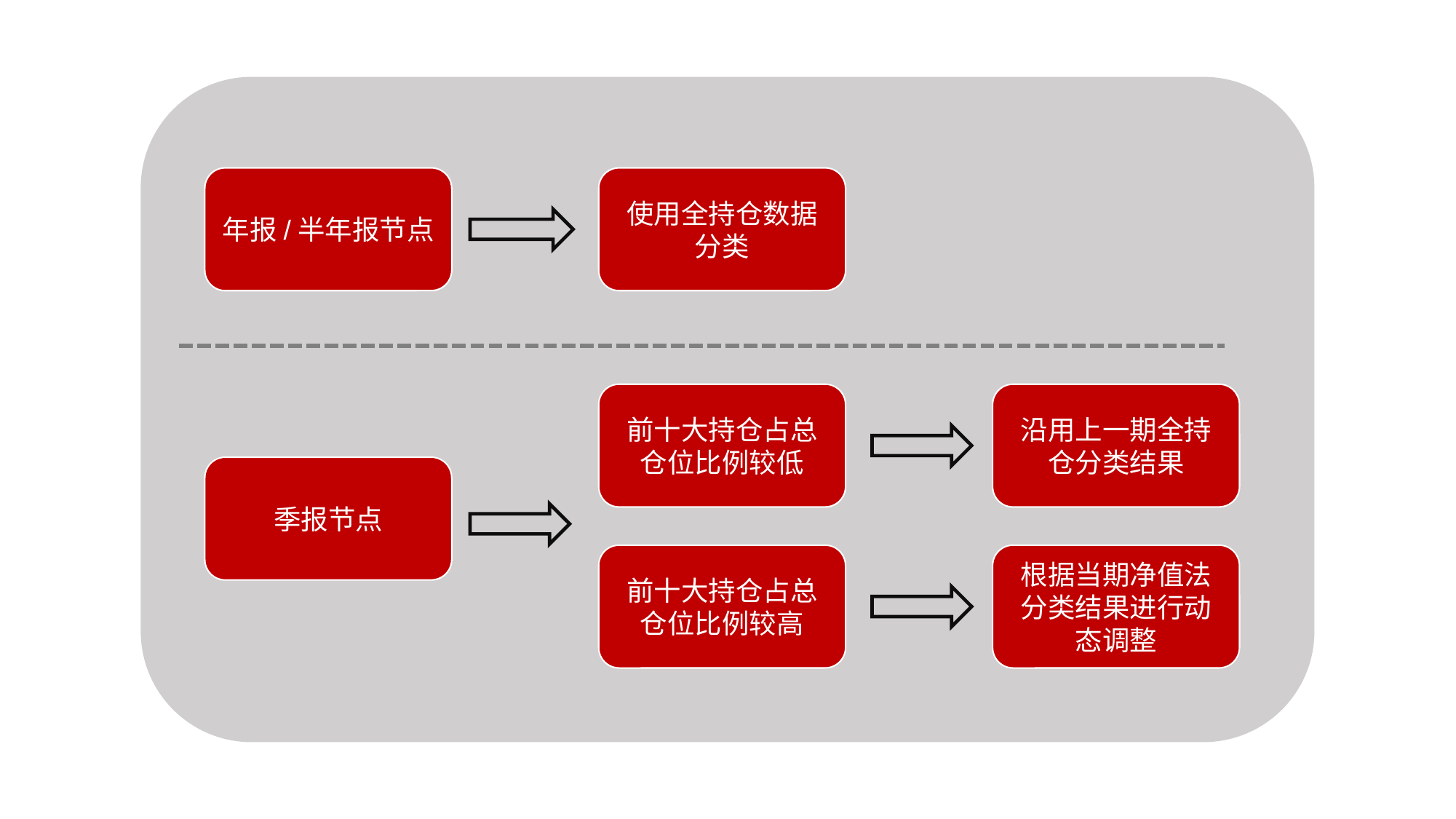

年报/半年报节点
使用全持仓数据分类

前十大持仓占总仓位比例较低
沿用上一期全持仓分类结果

季报节点

前十大持仓占总仓位比例较高
根据当期净值法分类结果进行动态调整